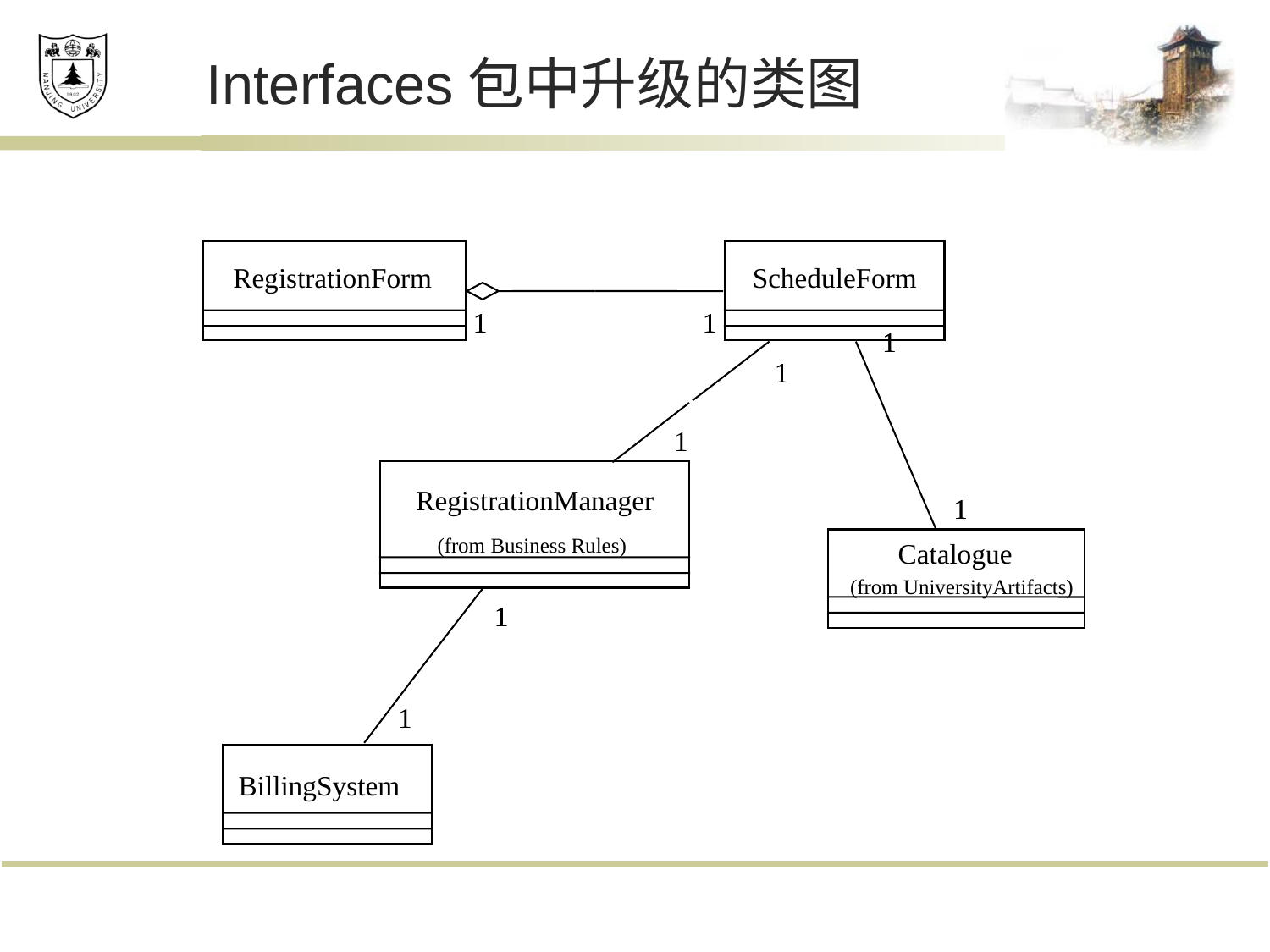

# Interfaces包中升级的类图

RegistrationForm
ScheduleForm

1
1
1
1

1
1

1
1

1

RegistrationManager
1
1
(from Business Rules)
Catalogue

(from UniversityArtifacts)

1
1

1

BillingSystem